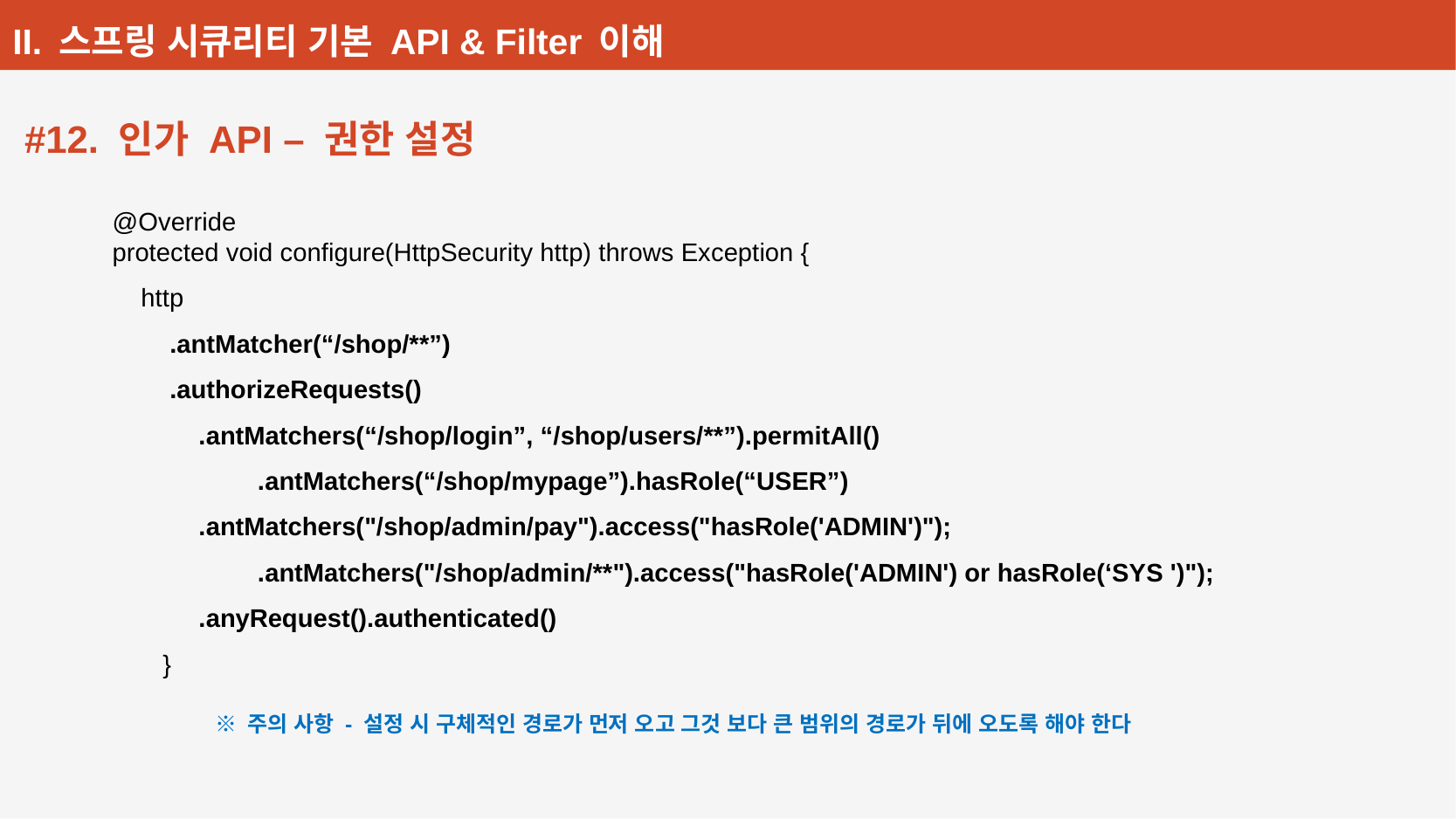

#12. 인가 API – 권한 설정

@Override
protected void configure(HttpSecurity http) throws Exception {
    http
        .antMatcher(“/shop/**”)
        .authorizeRequests()
            .antMatchers(“/shop/login”, “/shop/users/**”).permitAll()
	  .antMatchers(“/shop/mypage”).hasRole(“USER”)
            .antMatchers("/shop/admin/pay").access("hasRole('ADMIN')");
	  .antMatchers("/shop/admin/**").access("hasRole('ADMIN') or hasRole(‘SYS ')");
            .anyRequest().authenticated()
       }
※ 주의 사항 - 설정 시 구체적인 경로가 먼저 오고 그것 보다 큰 범위의 경로가 뒤에 오도록 해야 한다